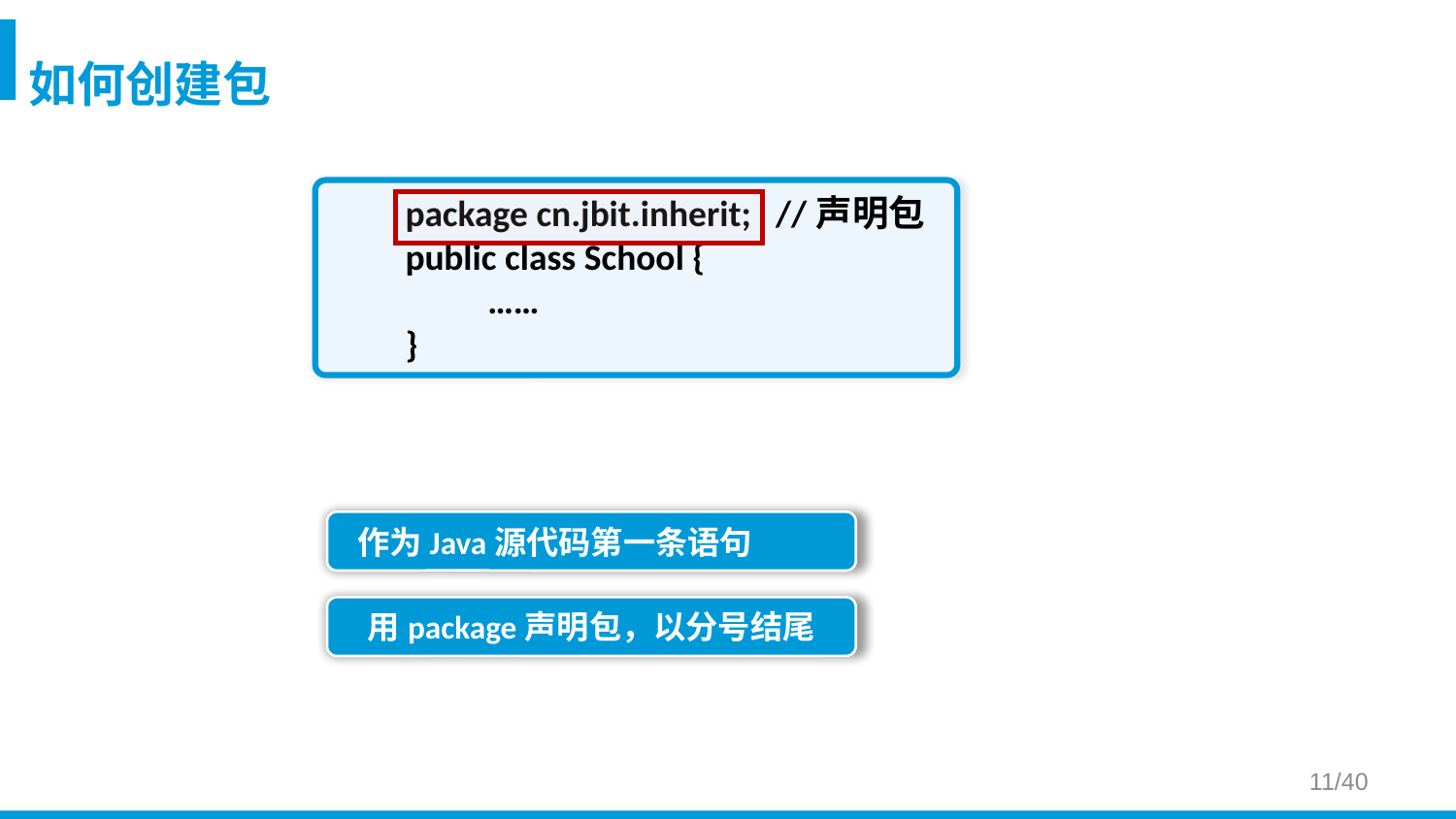

如何创建包
package cn.jbit.inherit;   //声明包
public class School {
          ……
}

作为Java源代码第一条语句
用package声明包，以分号结尾
11/40